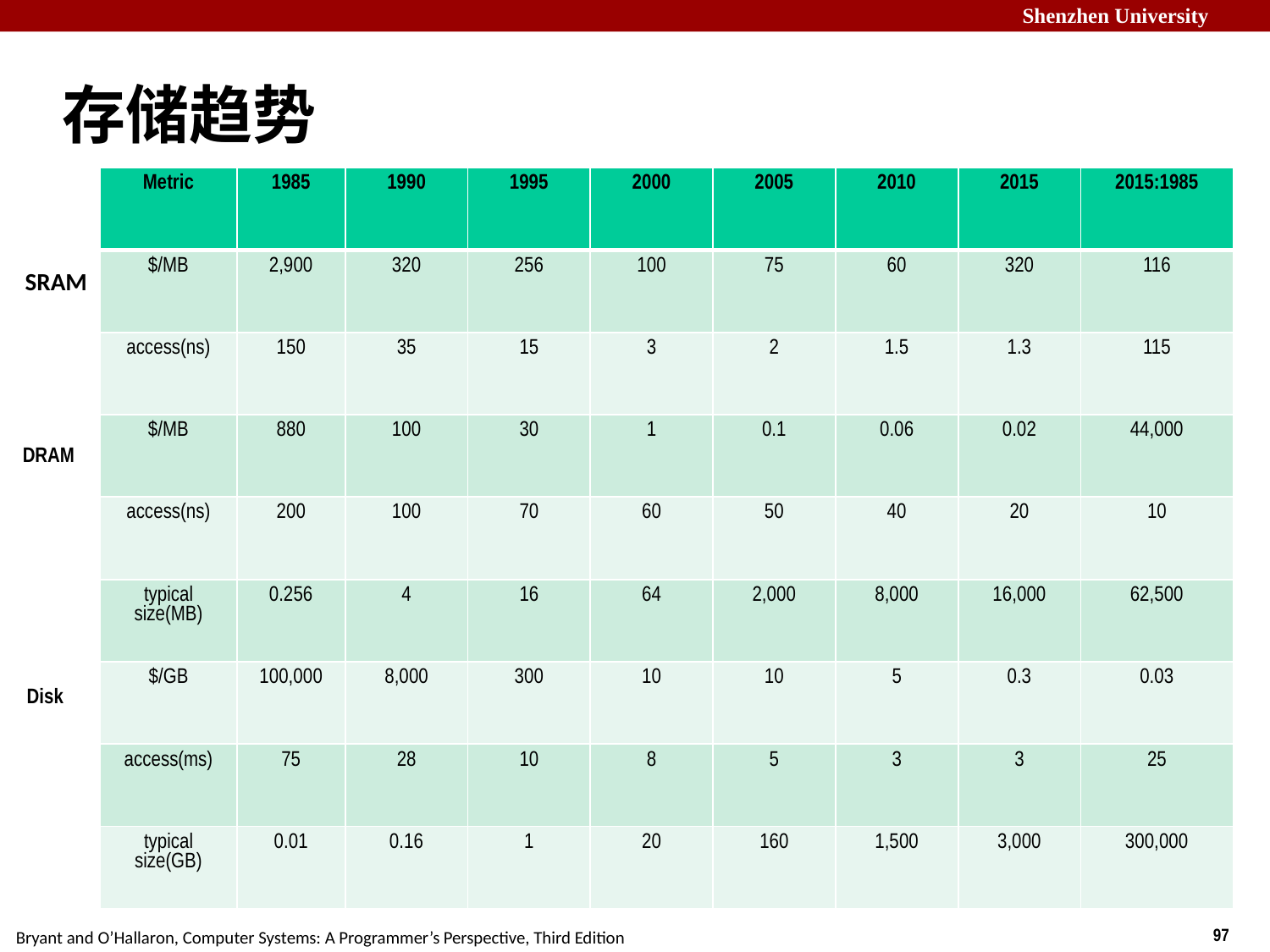

# 存储趋势
| Metric | 1985 | 1990 | 1995 | 2000 | 2005 | 2010 | 2015 | 2015:1985 |
| --- | --- | --- | --- | --- | --- | --- | --- | --- |
| $/MB | 2,900 | 320 | 256 | 100 | 75 | 60 | 320 | 116 |
| access(ns) | 150 | 35 | 15 | 3 | 2 | 1.5 | 1.3 | 115 |
| $/MB | 880 | 100 | 30 | 1 | 0.1 | 0.06 | 0.02 | 44,000 |
| access(ns) | 200 | 100 | 70 | 60 | 50 | 40 | 20 | 10 |
| typical size(MB) | 0.256 | 4 | 16 | 64 | 2,000 | 8,000 | 16,000 | 62,500 |
| $/GB | 100,000 | 8,000 | 300 | 10 | 10 | 5 | 0.3 | 0.03 |
| access(ms) | 75 | 28 | 10 | 8 | 5 | 3 | 3 | 25 |
| typical size(GB) | 0.01 | 0.16 | 1 | 20 | 160 | 1,500 | 3,000 | 300,000 |
SRAM
DRAM
Disk